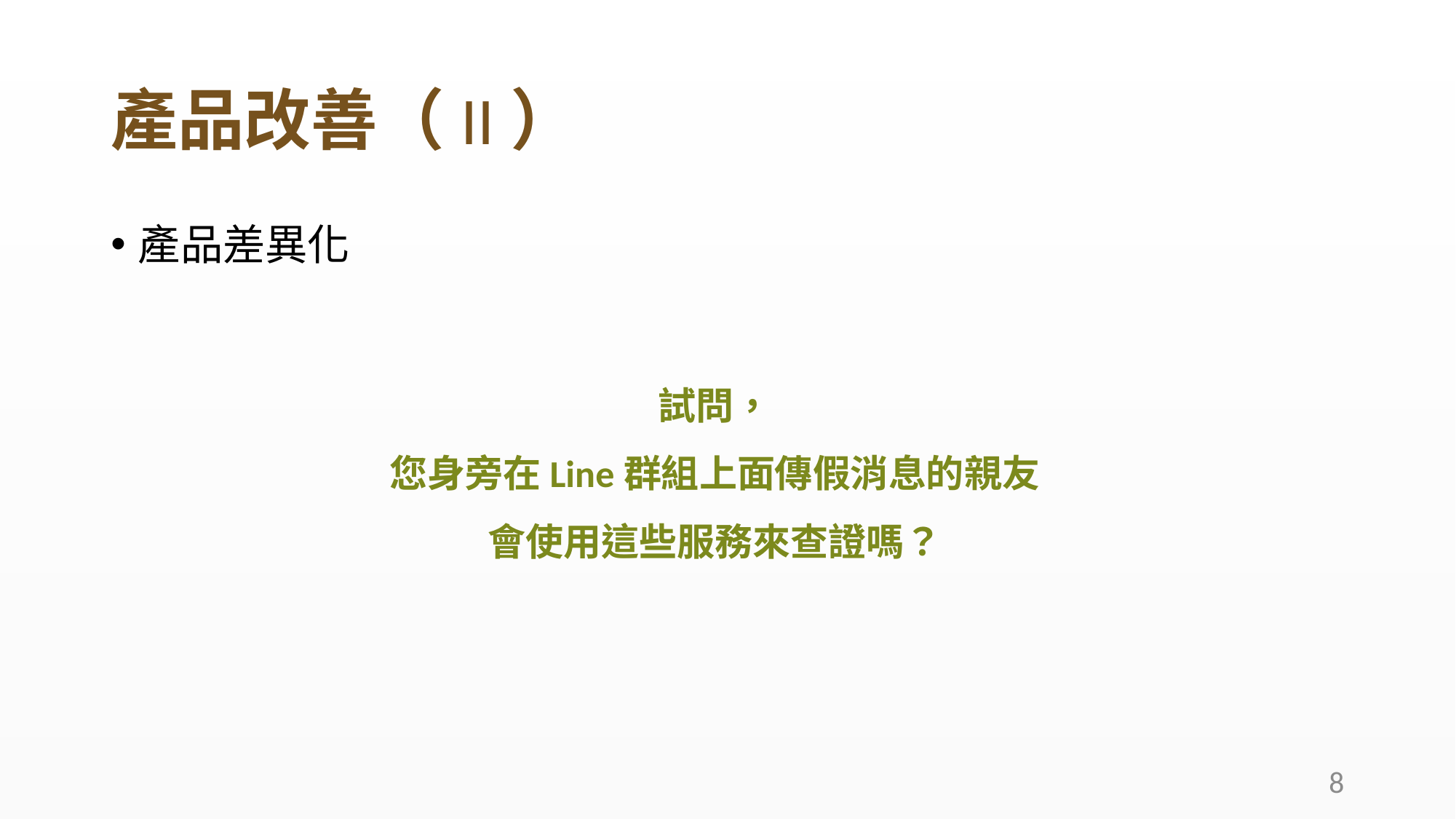

# 產品改善（II）
產品差異化
試問，
您身旁在Line群組上面傳假消息的親友
會使用這些服務來查證嗎？
8